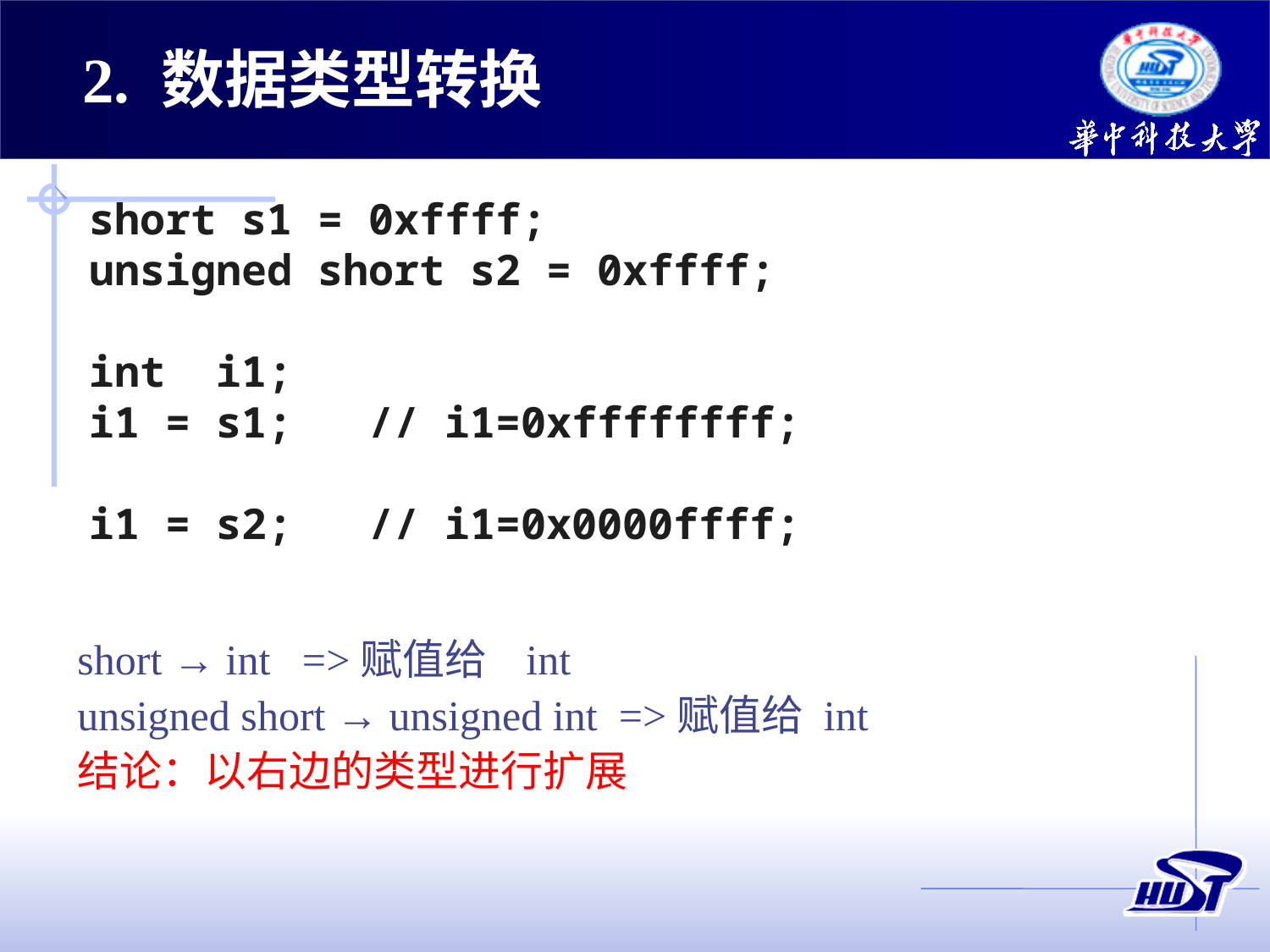

2. 数据类型转换
 short s1 = 0xffff;
 unsigned short s2 = 0xffff;

 int  i1;
 i1 = s1;   // i1=0xffffffff;

 i1 = s2;   // i1=0x0000ffff;
short → int   =>赋值给   int
unsigned short → unsigned int  =>赋值给 int
结论：以右边的类型进行扩展